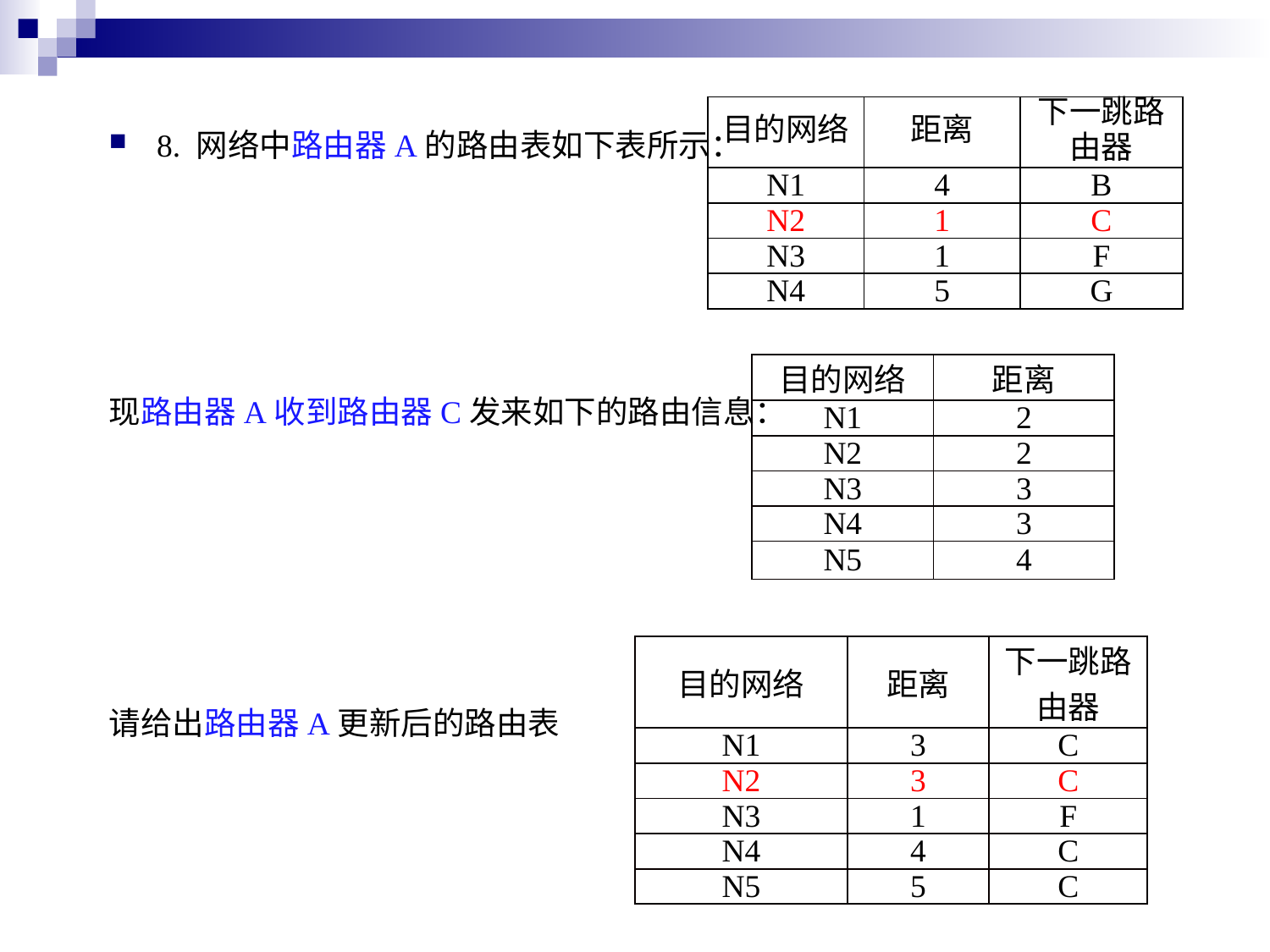

| 目的网络 | 距离 | 下一跳路由器 |
| --- | --- | --- |
| N1 | 4 | B |
| N2 | 1 | C |
| N3 | 1 | F |
| N4 | 5 | G |
8. 网络中路由器A的路由表如下表所示：

现路由器A收到路由器C发来如下的路由信息：

请给出路由器A更新后的路由表

| 目的网络 | 距离 |
| --- | --- |
| N1 | 2 |
| N2 | 2 |
| N3 | 3 |
| N4 | 3 |
| N5 | 4 |
| 目的网络 | 距离 | 下一跳路由器 |
| --- | --- | --- |
| N1 | 3 | C |
| N2 | 3 | C |
| N3 | 1 | F |
| N4 | 4 | C |
| N5 | 5 | C |